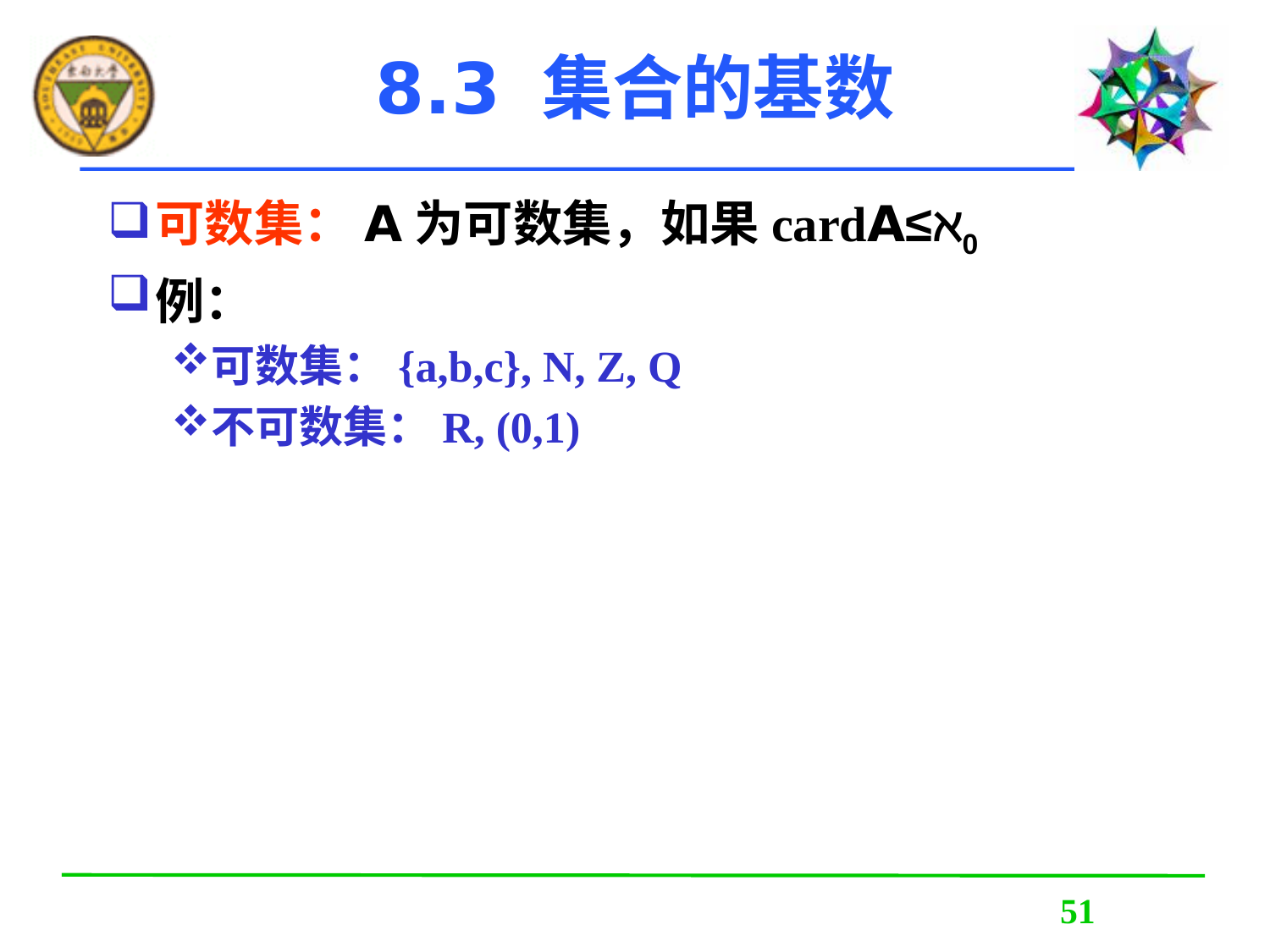

# 8.3 集合的基数
可数集：A为可数集，如果cardA≤ℵ0
例：
可数集：{a,b,c}, N, Z, Q
不可数集：R, (0,1)